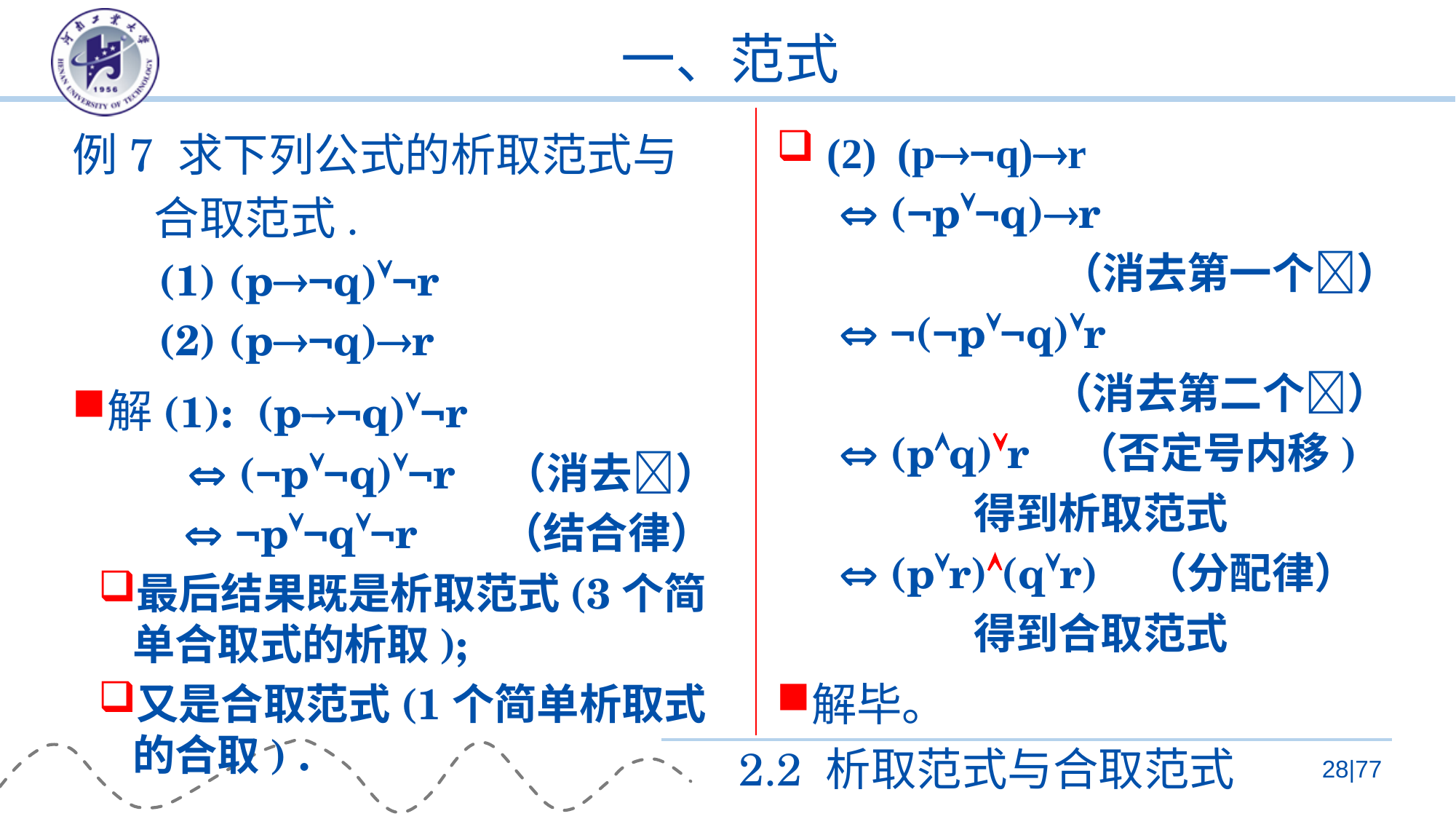

# 一、范式
例7 求下列公式的析取范式与
合取范式.
     (1) (p→¬q)∨¬r
     (2) (p→¬q)→r
解(1):  (p→¬q)∨¬r
       ⇔ (¬p∨¬q)∨¬r   （消去→）
       ⇔ ¬p∨¬q∨¬r      （结合律）
最后结果既是析取范式(3个简单合取式的析取);
又是合取范式(1个简单析取式的合取) .
 (2)  (p→¬q)→r
   ⇔ (¬p∨¬q)→r
 （消去第一个→）
   ⇔ ¬(¬p∨¬q)∨r
   （消去第二个→）
   ⇔ (p∧q)∨r   （否定号内移)
得到析取范式
   ⇔ (p∨r)∧(q∨r)   （分配律）
得到合取范式
解毕。
2.2 析取范式与合取范式
28|77